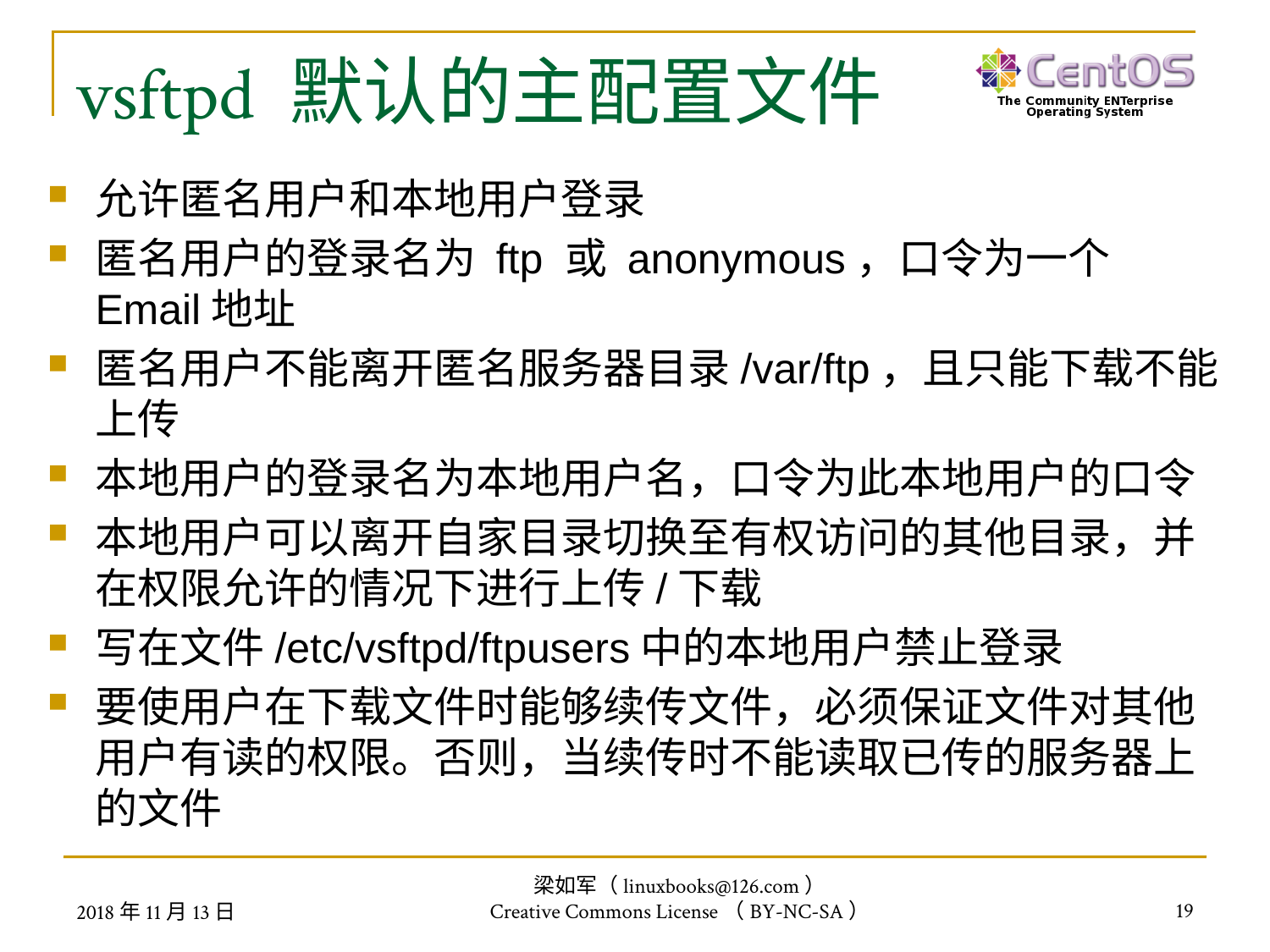

# vsftpd 默认的主配置文件
允许匿名用户和本地用户登录
匿名用户的登录名为 ftp 或 anonymous，口令为一个Email地址
匿名用户不能离开匿名服务器目录/var/ftp，且只能下载不能上传
本地用户的登录名为本地用户名，口令为此本地用户的口令
本地用户可以离开自家目录切换至有权访问的其他目录，并在权限允许的情况下进行上传/下载
写在文件/etc/vsftpd/ftpusers中的本地用户禁止登录
要使用户在下载文件时能够续传文件，必须保证文件对其他用户有读的权限。否则，当续传时不能读取已传的服务器上的文件

梁如军（linuxbooks@126.com）
Creative Commons License（BY-NC-SA）
2018年11月13日
19